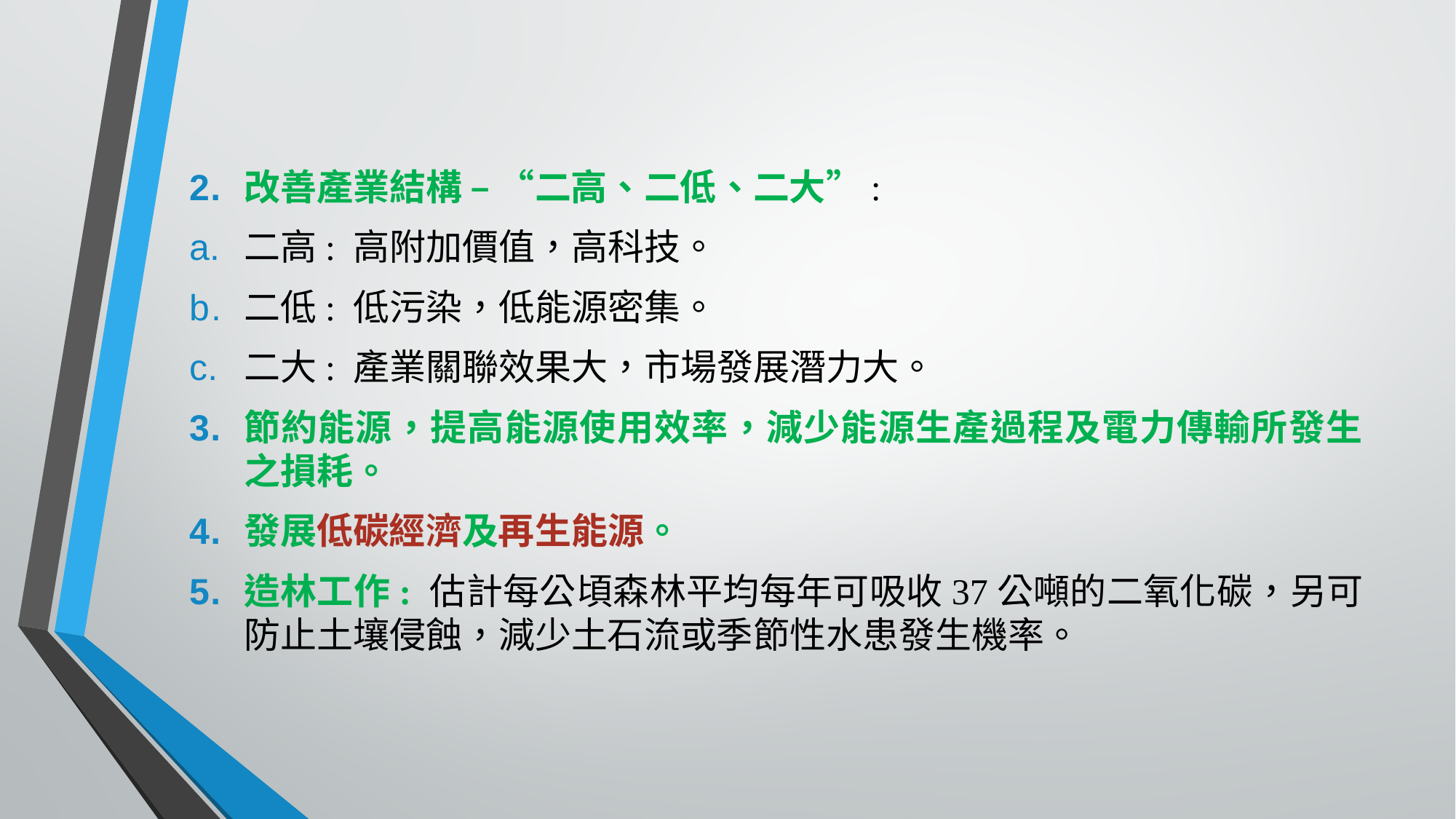

改善產業結構 – “二高、二低、二大”:
二高: 高附加價值，高科技。
二低: 低污染，低能源密集。
二大: 產業關聯效果大，市場發展潛力大。
節約能源，提高能源使用效率，減少能源生產過程及電力傳輸所發生之損耗。
發展低碳經濟及再生能源。
造林工作: 估計每公頃森林平均每年可吸收37公噸的二氧化碳，另可防止土壤侵蝕，減少土石流或季節性水患發生機率。